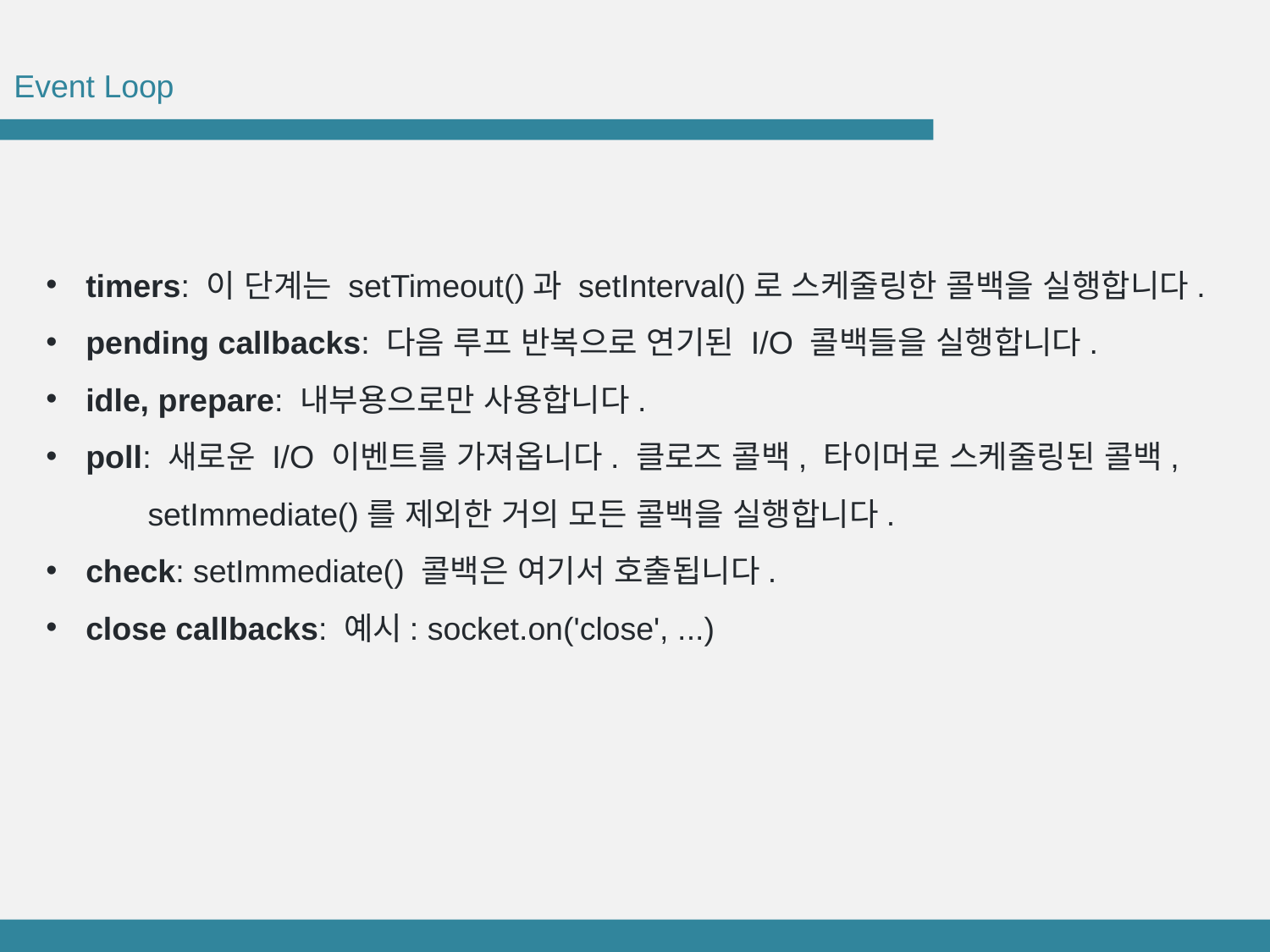

Event Loop

timers: 이 단계는 setTimeout()과 setInterval()로 스케줄링한 콜백을 실행합니다.
pending callbacks: 다음 루프 반복으로 연기된 I/O 콜백들을 실행합니다.
idle, prepare: 내부용으로만 사용합니다.
poll: 새로운 I/O 이벤트를 가져옵니다. 클로즈 콜백, 타이머로 스케줄링된 콜백,
       setImmediate()를 제외한 거의 모든 콜백을 실행합니다.
check: setImmediate() 콜백은 여기서 호출됩니다.
close callbacks: 예시: socket.on('close', ...)